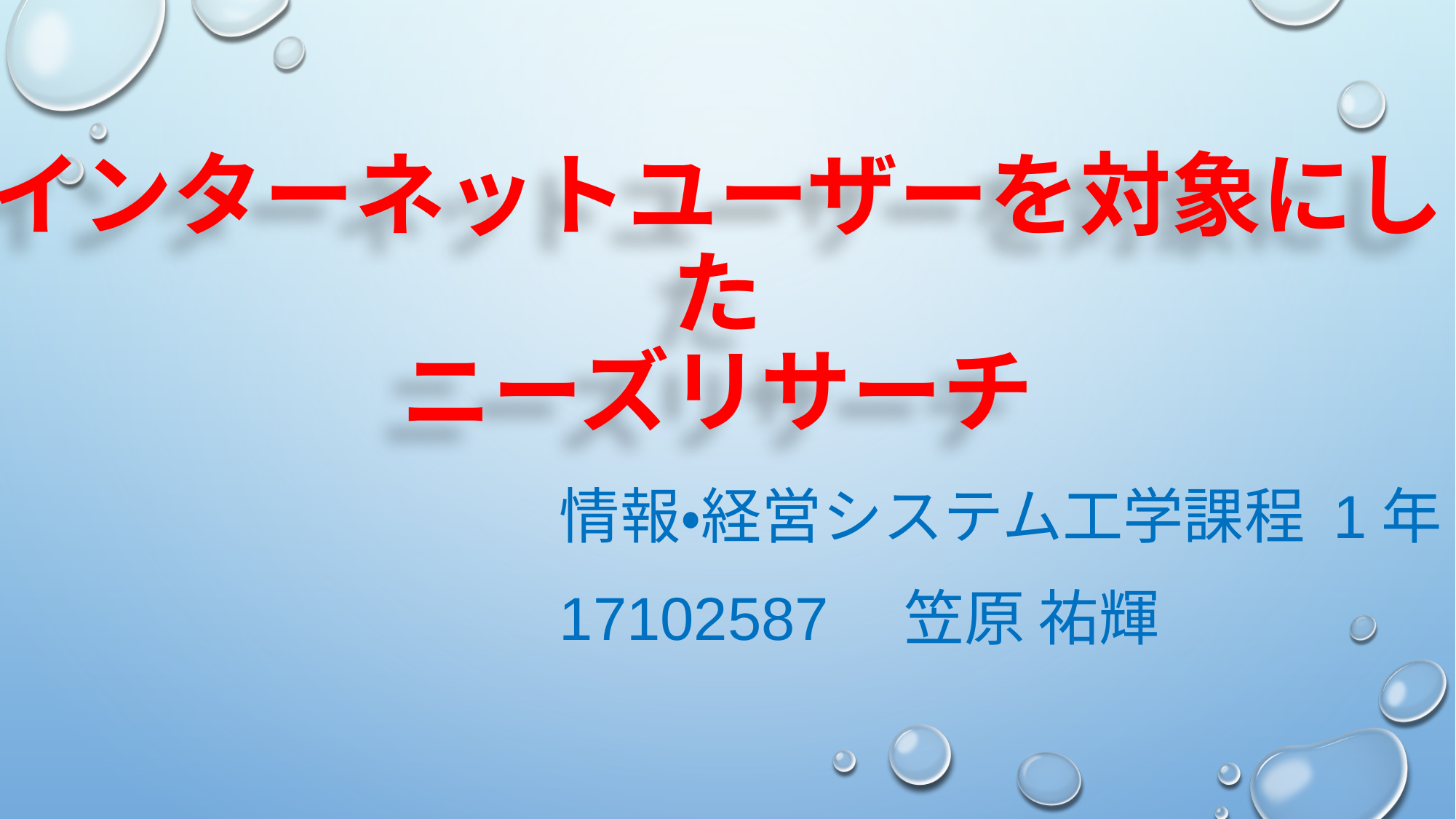

# インターネットユーザーを対象にした ニーズリサーチ
情報・経営システム工学課程 1年
17102587　笠原 祐輝